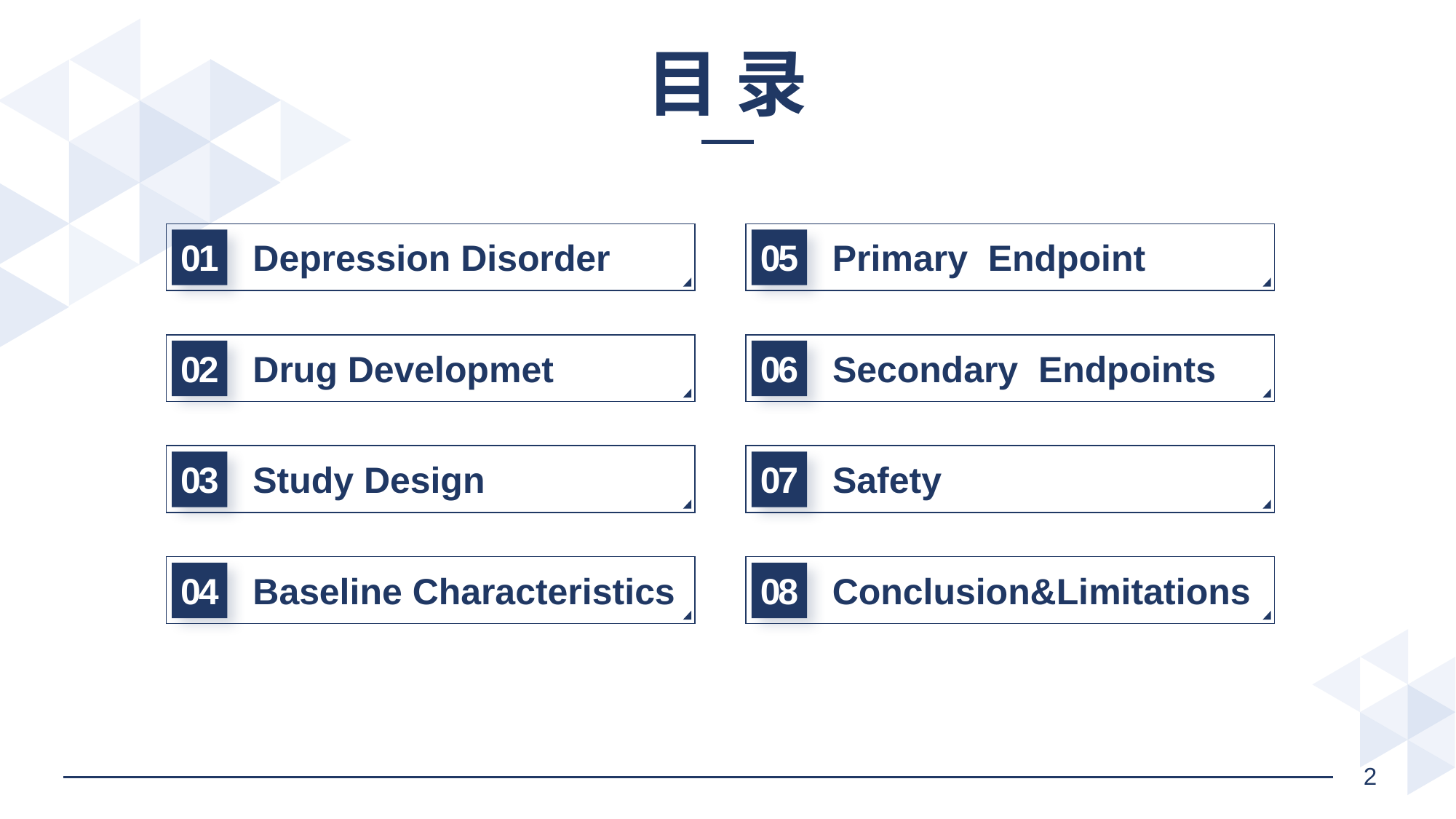

目 录

Depression Disorder
01

Primary  Endpoint
05

Drug Developmet
02

Secondary  Endpoints
06

Study Design
03

Safety
07

Baseline Characteristics
04

Conclusion&Limitations
08